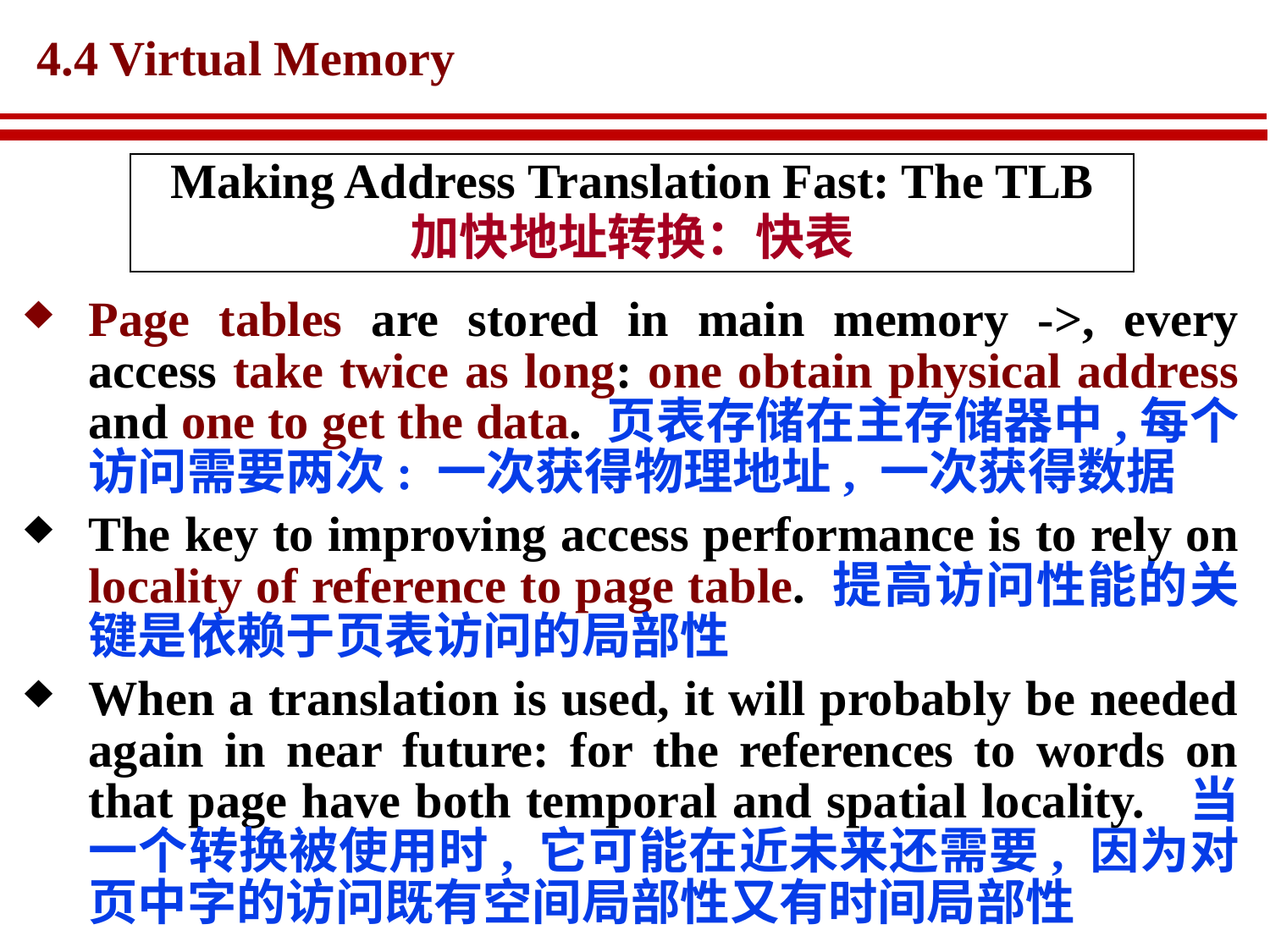

# 4.4 Virtual Memory
Making Address Translation Fast: The TLB
加快地址转换：快表
Page tables are stored in main memory ->, every access take twice as long: one obtain physical address and one to get the data. 页表存储在主存储器中,每个访问需要两次: 一次获得物理地址, 一次获得数据
The key to improving access performance is to rely on locality of reference to page table. 提高访问性能的关键是依赖于页表访问的局部性
When a translation is used, it will probably be needed again in near future: for the references to words on that page have both temporal and spatial locality.  当一个转换被使用时, 它可能在近未来还需要, 因为对页中字的访问既有空间局部性又有时间局部性